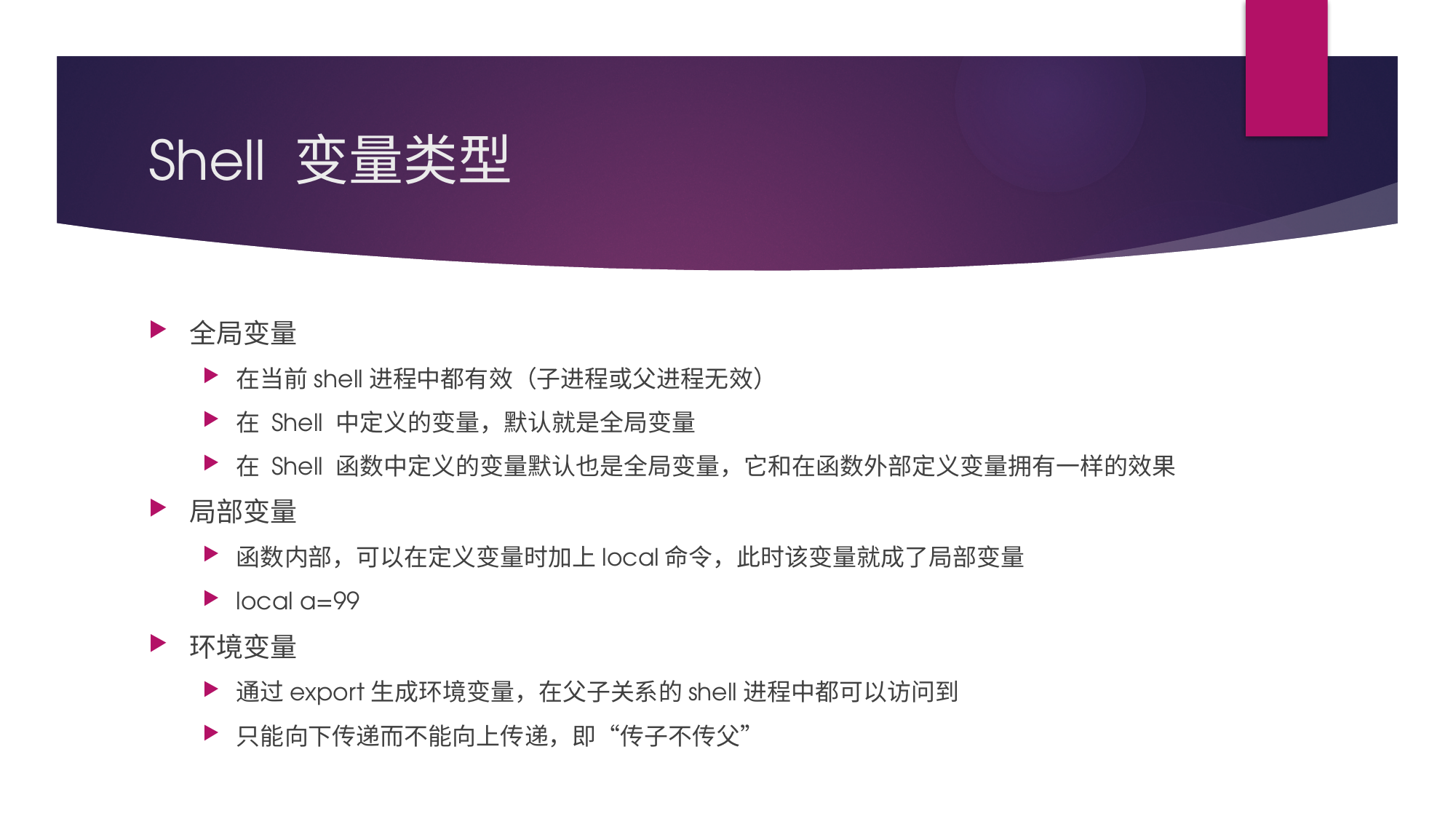

# Shell 变量类型
全局变量
在当前shell进程中都有效（子进程或父进程无效）
在 Shell 中定义的变量，默认就是全局变量
在 Shell 函数中定义的变量默认也是全局变量，它和在函数外部定义变量拥有一样的效果
局部变量
函数内部，可以在定义变量时加上local命令，此时该变量就成了局部变量
local a=99
环境变量
通过export生成环境变量，在父子关系的shell进程中都可以访问到
只能向下传递而不能向上传递，即“传子不传父”